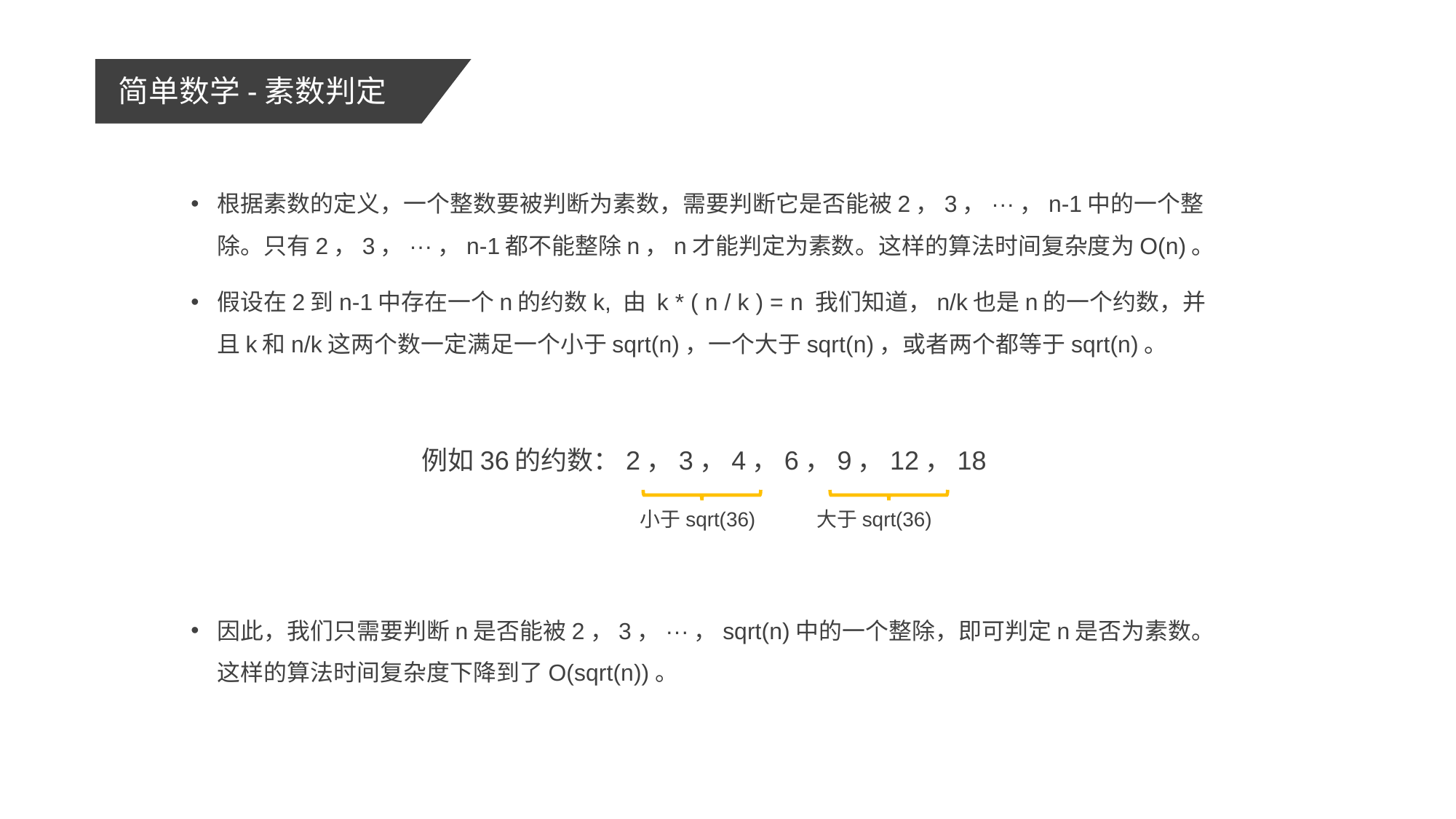

简单数学-素数判定

根据素数的定义，一个整数要被判断为素数，需要判断它是否能被2，3，···，n-1中的一个整除。只有2，3，···，n-1都不能整除n，n才能判定为素数。这样的算法时间复杂度为O(n)。
假设在2到n-1中存在一个n的约数k, 由 k * ( n / k ) = n 我们知道，n/k也是n的一个约数，并且k和n/k这两个数一定满足一个小于sqrt(n)，一个大于sqrt(n)，或者两个都等于sqrt(n)。

例如36的约数：2，3，4，6，9，12，18
   	            小于sqrt(36)          大于sqrt(36)

因此，我们只需要判断n是否能被2，3，···，sqrt(n)中的一个整除，即可判定n是否为素数。这样的算法时间复杂度下降到了O(sqrt(n))。